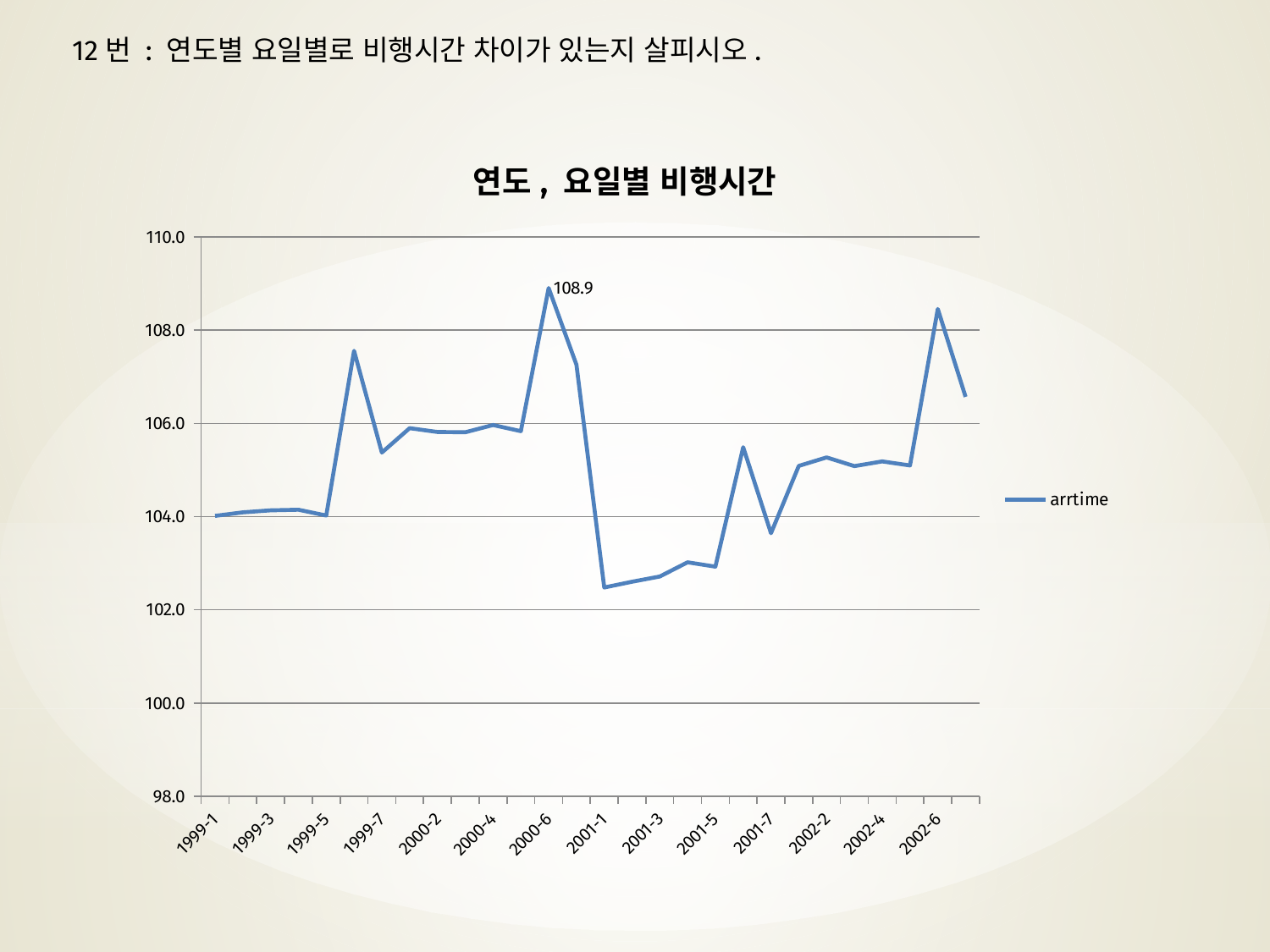

12번 : 연도별 요일별로 비행시간 차이가 있는지 살피시오.

### Chart: 연도, 요일별 비행시간

| Category | arrtime |
|---|---|
| 1999-1 | 104.01658737597 |
| 1999-2 | 104.092136134562 |
| 1999-3 | 104.134959727444 |
| 1999-4 | 104.147844659449 |
| 1999-5 | 104.023731281408 |
| 1999-6 | 107.556659130297 |
| 1999-7 | 105.375140633821 |
| 2000-1 | 105.897747171865 |
| 2000-2 | 105.816883938646 |
| 2000-3 | 105.810309126238 |
| 2000-4 | 105.965112052086 |
| 2000-5 | 105.833693258595 |
| 2000-6 | 108.903519637546 |
| 2000-7 | 107.257518426981 |
| 2001-1 | 102.480433875187 |
| 2001-2 | 102.603051109345 |
| 2001-3 | 102.716480249442 |
| 2001-4 | 103.020353353485 |
| 2001-5 | 102.927052558806 |
| 2001-6 | 105.489544269665 |
| 2001-7 | 103.644243675723 |
| 2002-1 | 105.088717060157 |
| 2002-2 | 105.271306703376 |
| 2002-3 | 105.084855976208 |
| 2002-4 | 105.185350090717 |
| 2002-5 | 105.09877048965 |
| 2002-6 | 108.453677032596 |
| 2002-7 | 106.569758727762 |